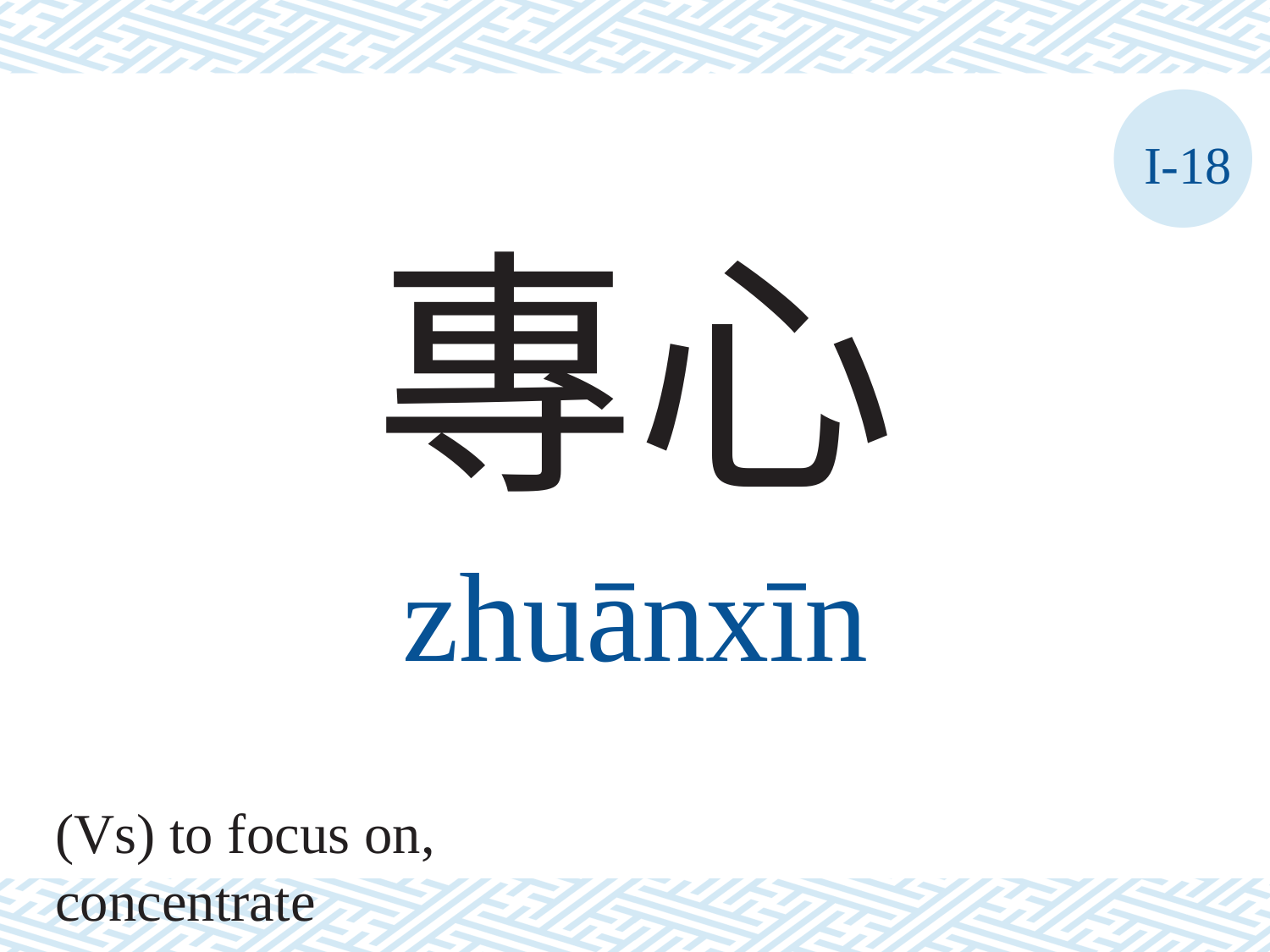

I-18
專心
zhuānxīn
(Vs) to focus on, concentrate